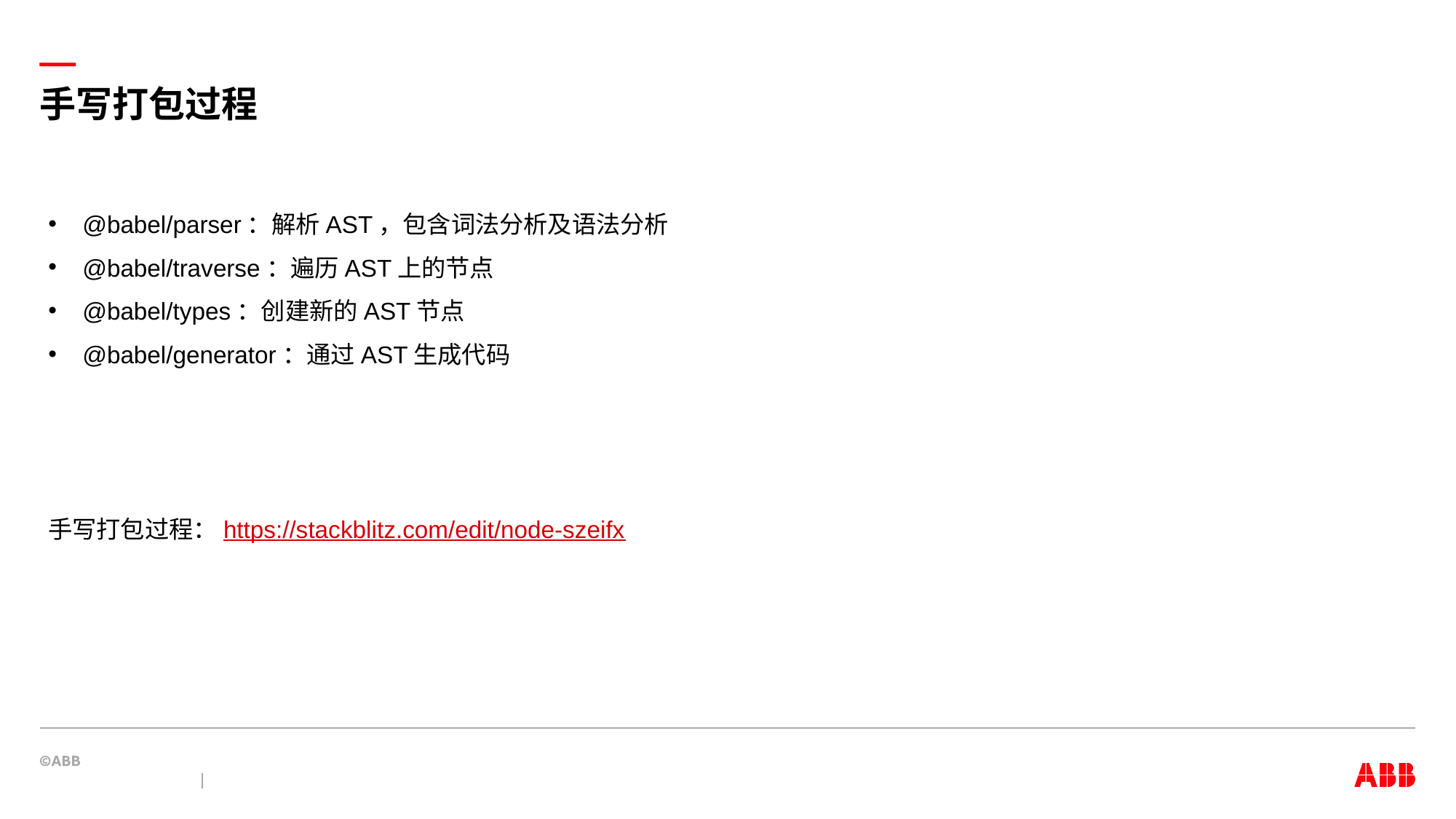

# 手写打包过程
@babel/parser：解析AST，包含词法分析及语法分析
@babel/traverse：遍历AST上的节点
@babel/types：创建新的AST节点
@babel/generator：通过AST生成代码

手写打包过程：https://stackblitz.com/edit/node-szeifx